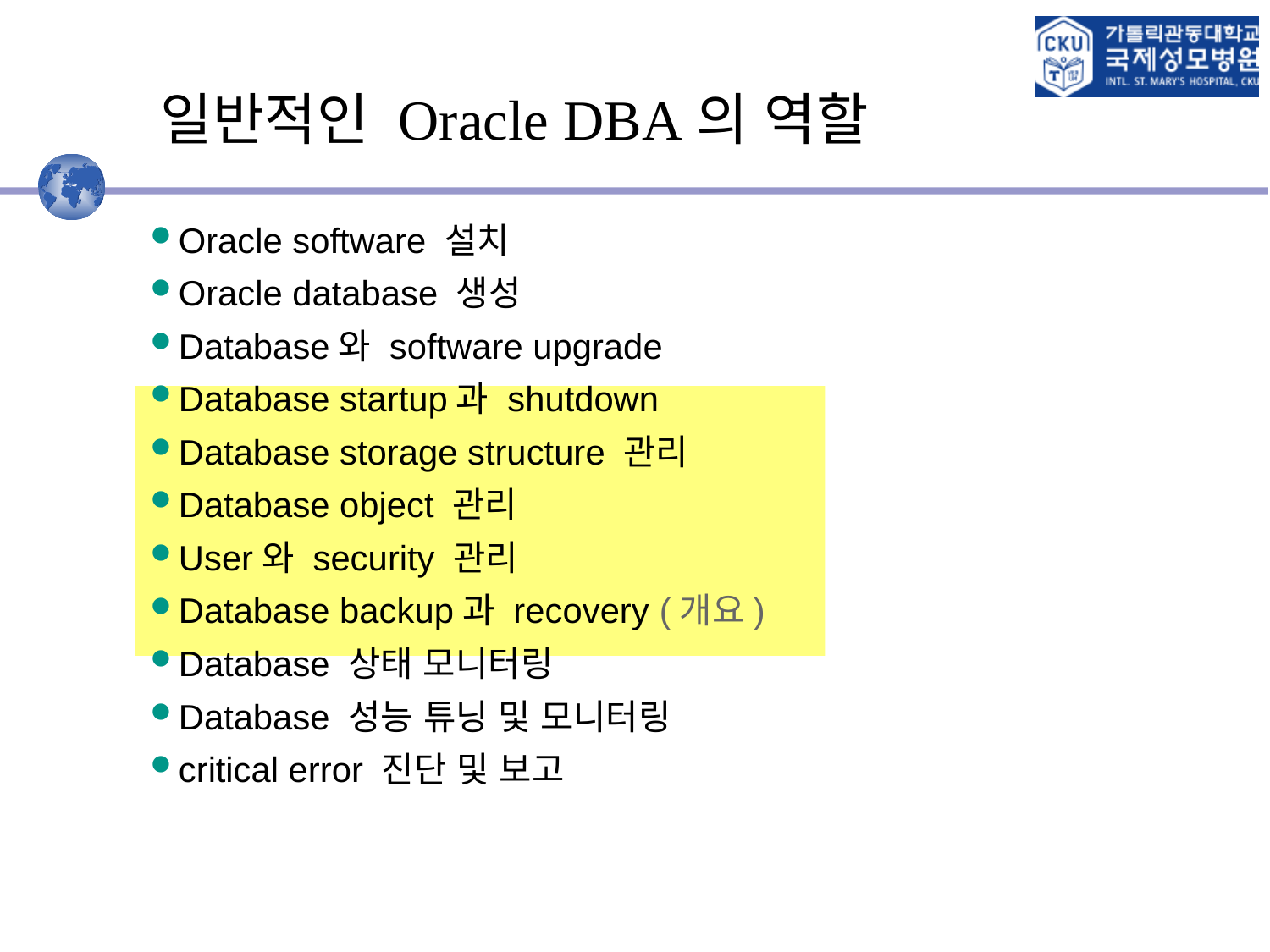

# 일반적인 Oracle DBA의 역할
Oracle software 설치
Oracle database 생성
Database와 software upgrade
Database startup과 shutdown
Database storage structure 관리
Database object 관리
User와 security 관리
Database backup과 recovery (개요)
Database 상태 모니터링
Database 성능 튜닝 및 모니터링
critical error 진단 및 보고